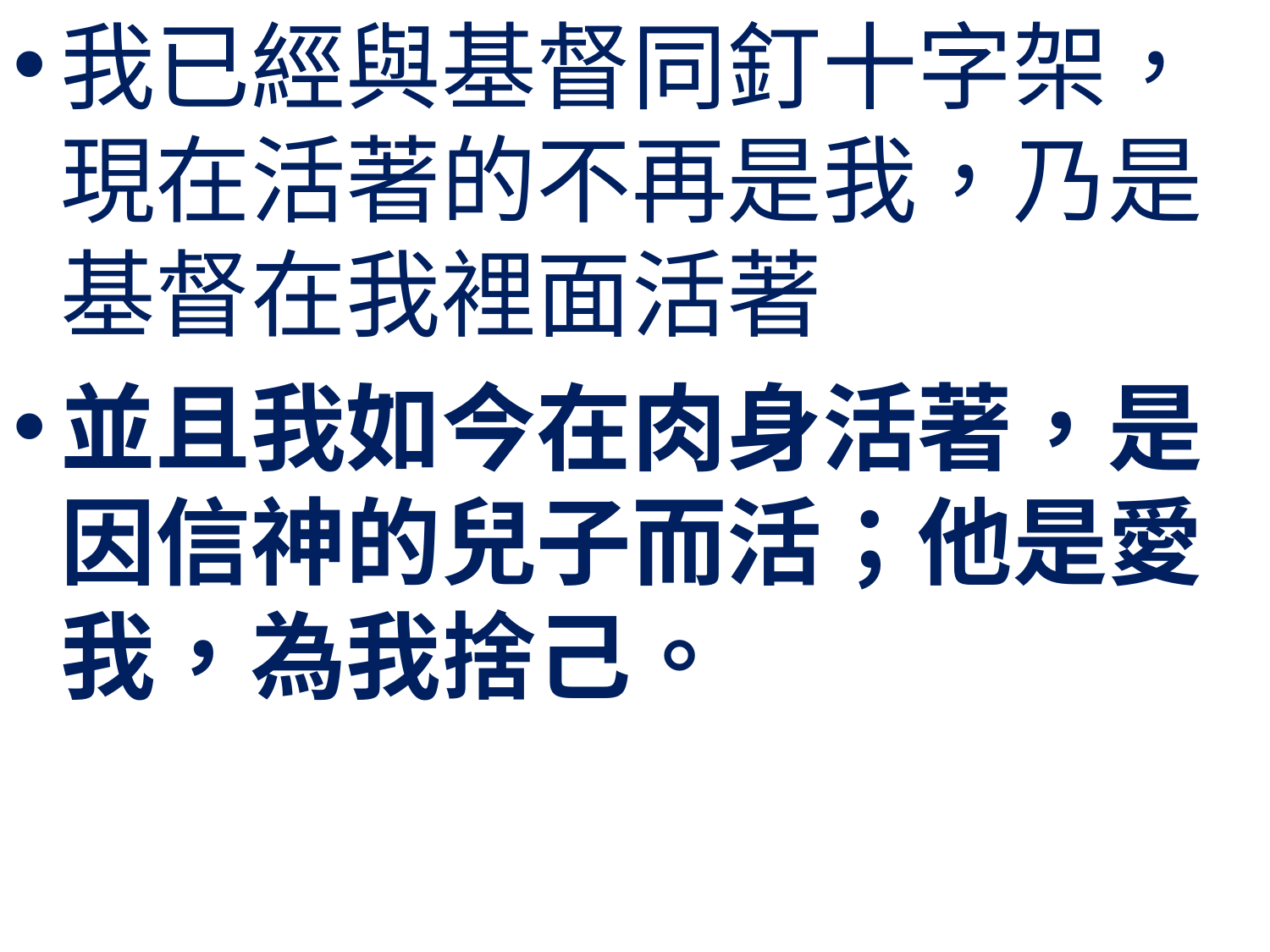

我已經與基督同釘十字架，現在活著的不再是我，乃是基督在我裡面活著
並且我如今在肉身活著，是因信神的兒子而活；他是愛我，為我捨己。